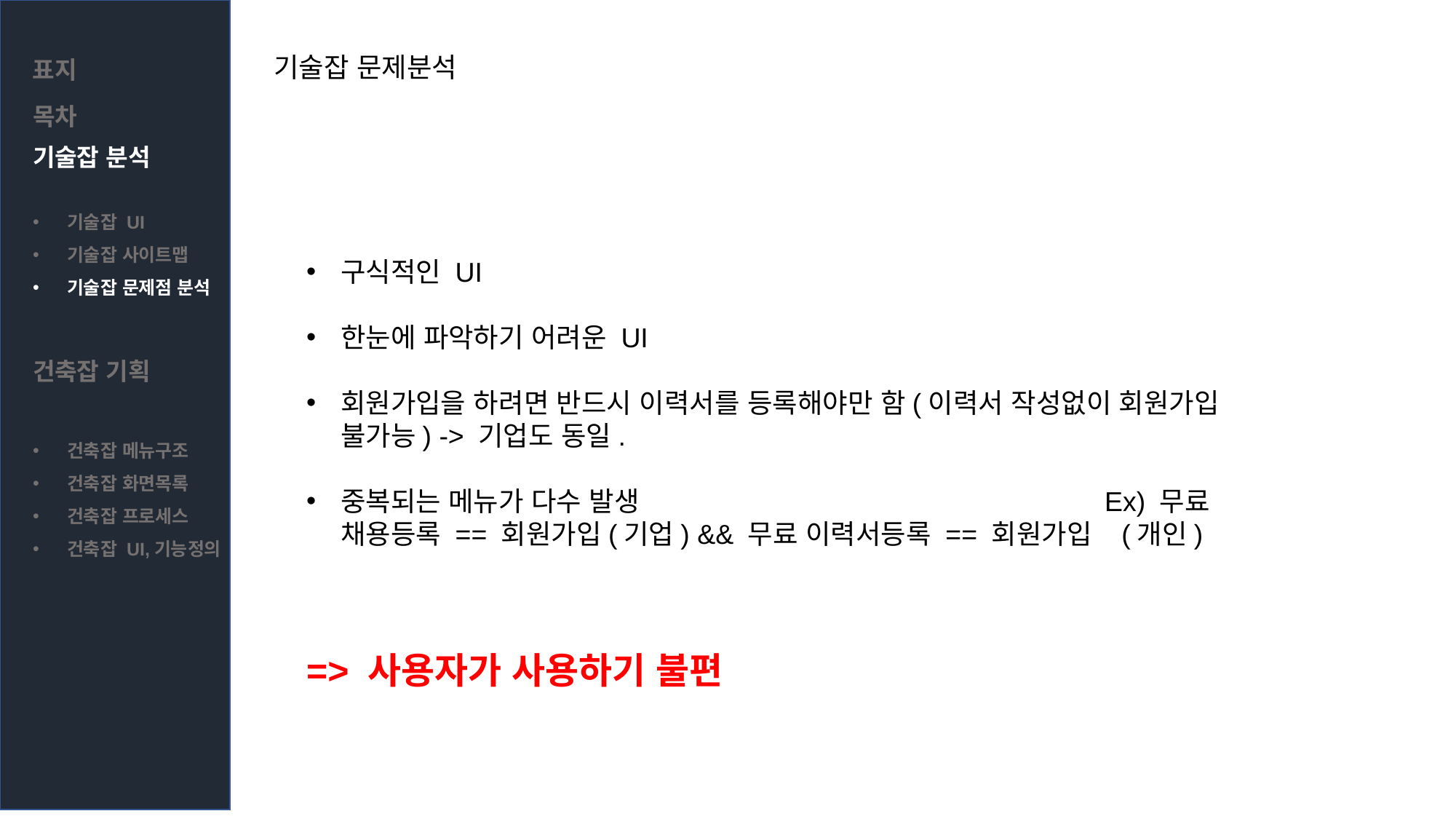

기술잡 문제분석
표지
목차
기술잡 분석

기술잡 UI
기술잡 사이트맵
기술잡 문제점 분석

건축잡 기획

건축잡 메뉴구조
건축잡 화면목록
건축잡 프로세스
건축잡 UI,기능정의
구식적인 UI

한눈에 파악하기 어려운 UI

회원가입을 하려면 반드시 이력서를 등록해야만 함(이력서 작성없이 회원가입 불가능) -> 기업도 동일.

중복되는 메뉴가 다수 발생                                                            Ex) 무료 채용등록 == 회원가입(기업) && 무료 이력서등록 == 회원가입   (개인)

=> 사용자가 사용하기 불편